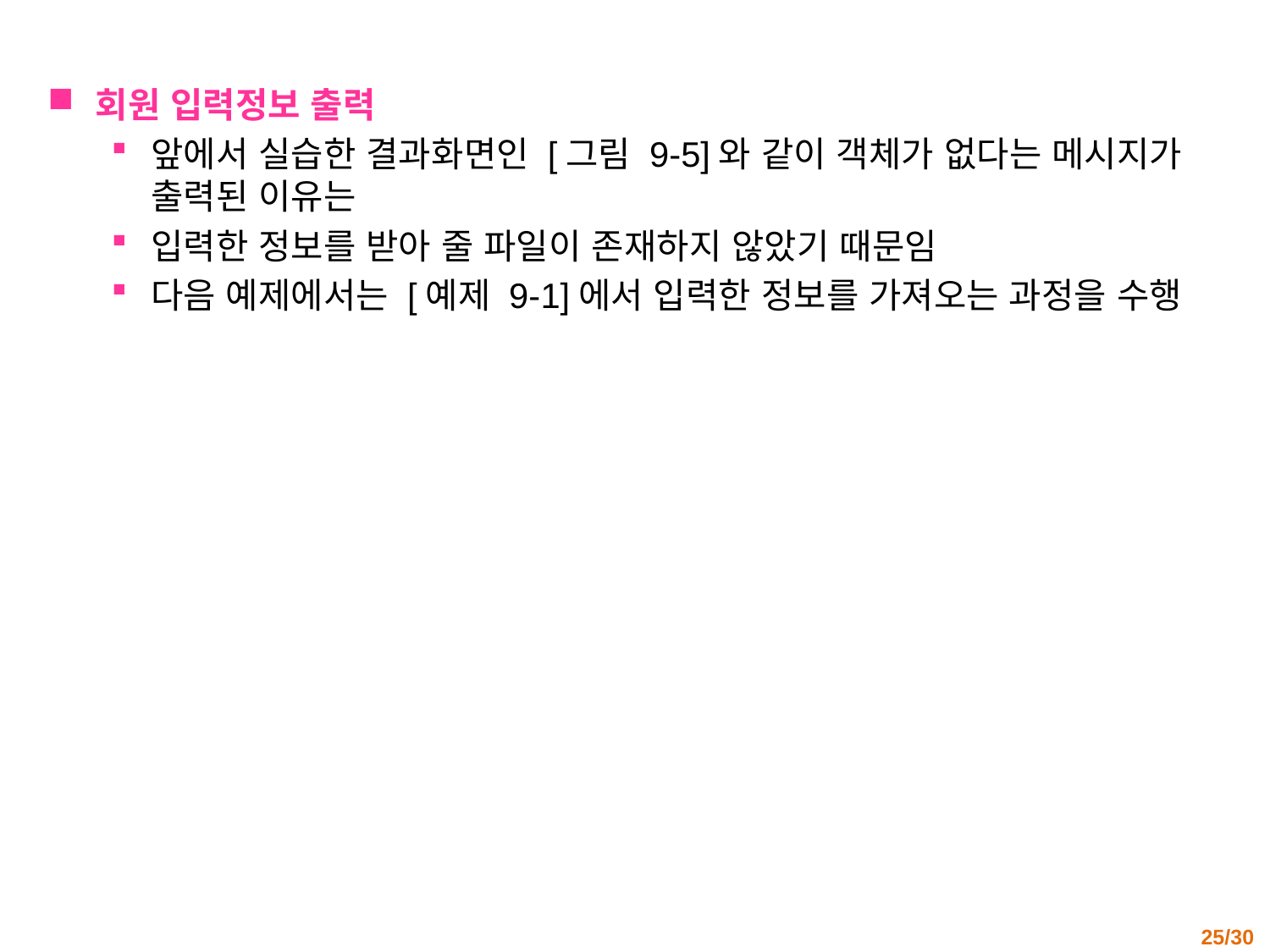

회원 입력정보 출력
앞에서 실습한 결과화면인 [그림 9-5]와 같이 객체가 없다는 메시지가 출력된 이유는
입력한 정보를 받아 줄 파일이 존재하지 않았기 때문임
다음 예제에서는 [예제 9-1]에서 입력한 정보를 가져오는 과정을 수행